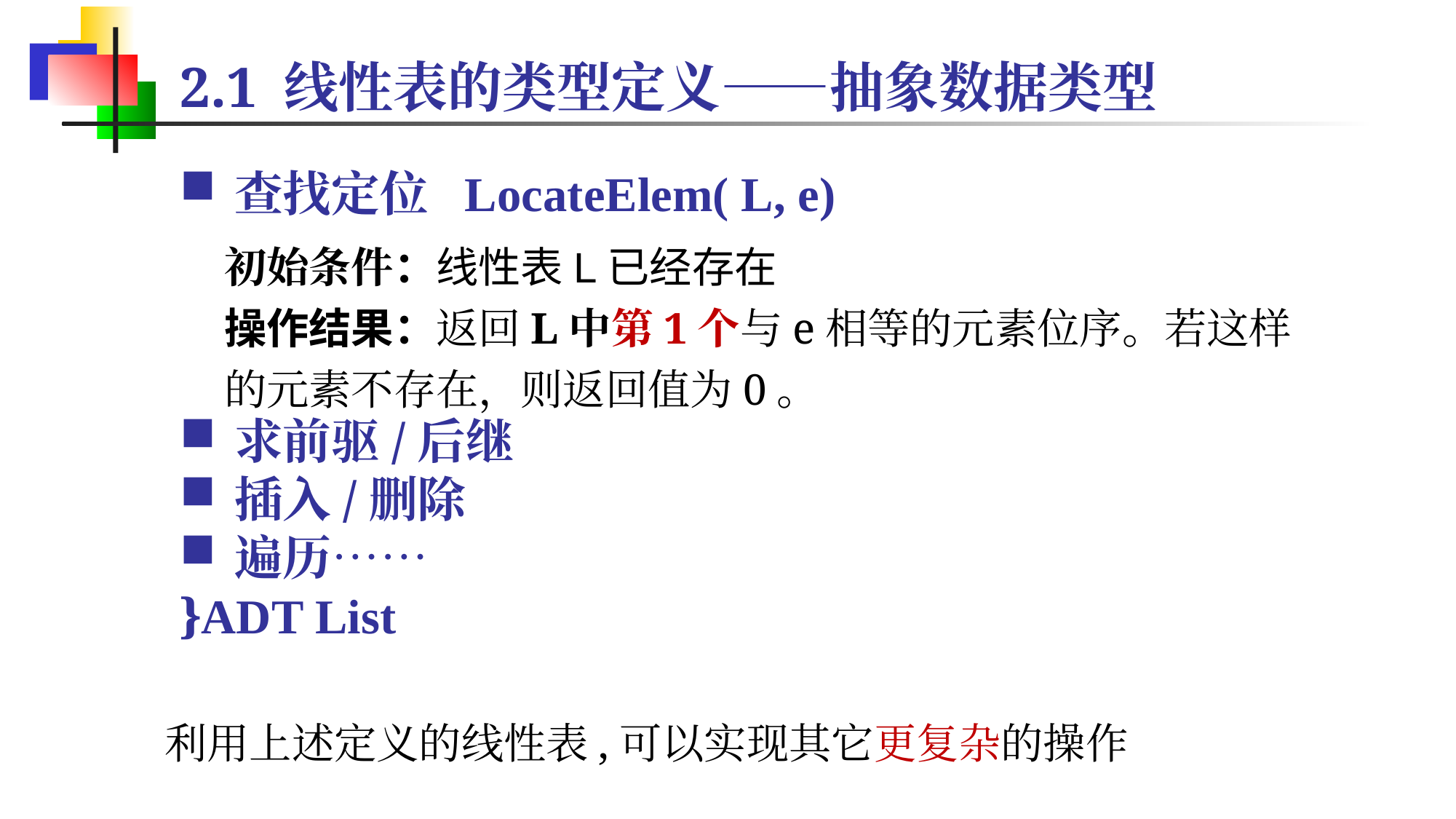

2.1 线性表的类型定义——抽象数据类型
查找定位  LocateElem( L, e)
初始条件：线性表L已经存在
操作结果：返回L中第1个与e相等的元素位序。若这样的元素不存在，则返回值为0。
求前驱/后继
插入/删除
遍历……
}ADT List
利用上述定义的线性表,可以实现其它更复杂的操作